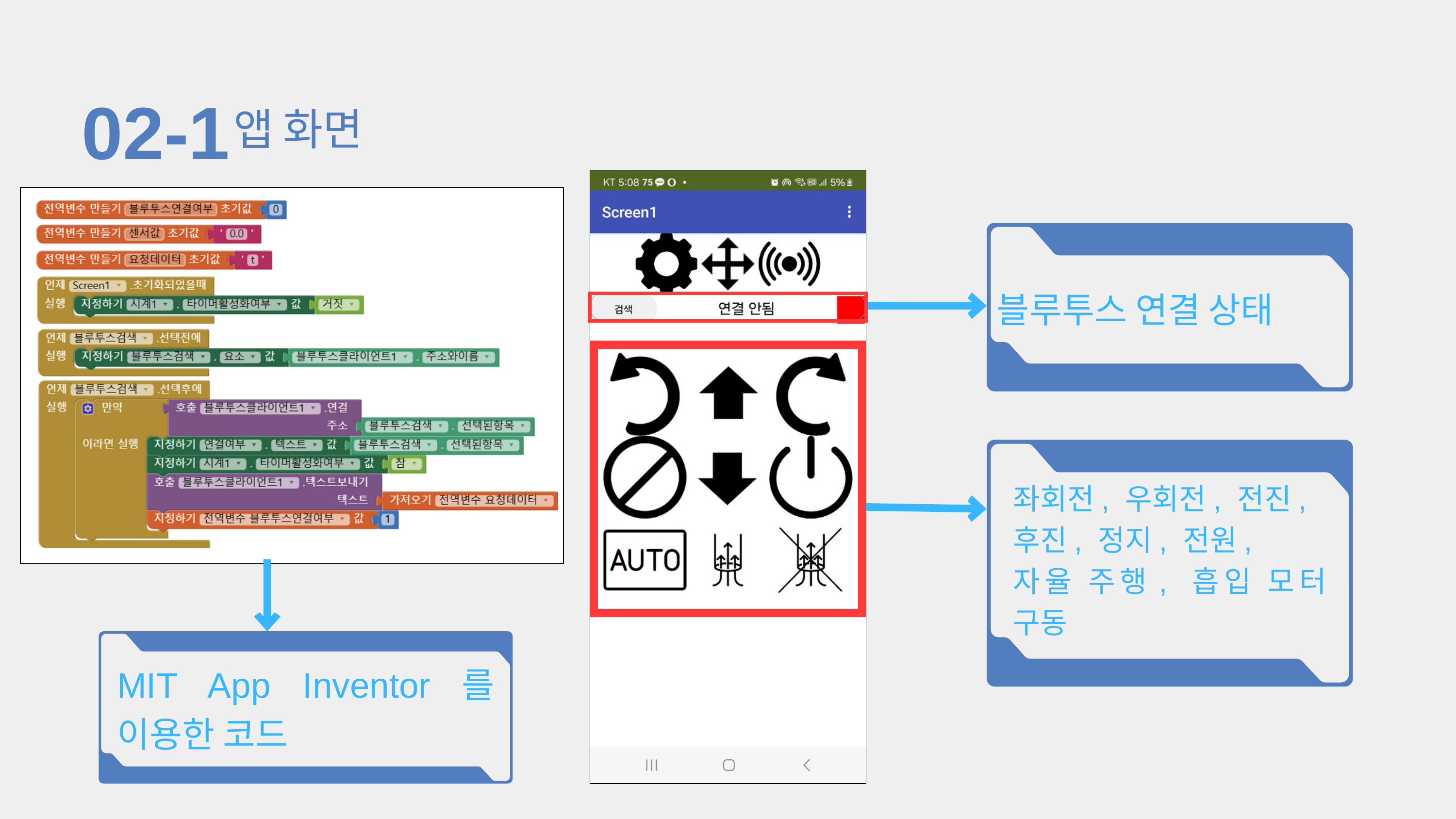

02-1
앱 화면

블루투스 연결 상태

좌회전, 우회전, 전진,
후진, 정지, 전원,
자율 주행, 흡입 모터 구동

MIT App Inventor를 이용한 코드